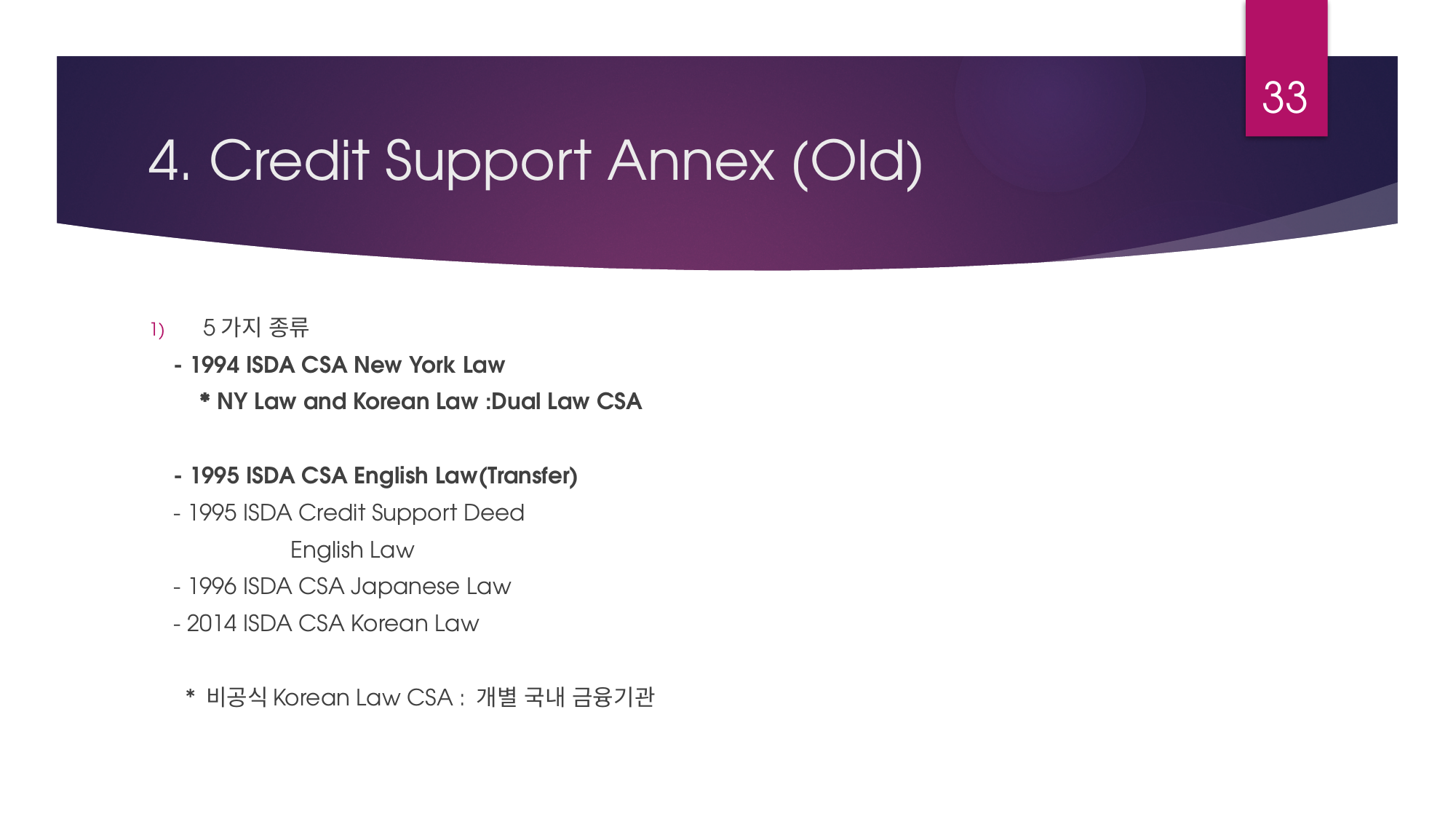

33
# 4. Credit Support Annex (Old)
5가지 종류
    - 1994 ISDA CSA New York Law
        * NY Law and Korean Law :Dual Law CSA

    - 1995 ISDA CSA English Law(Transfer)
    - 1995 ISDA Credit Support Deed
                       English Law
    - 1996 ISDA CSA Japanese Law
    - 2014 ISDA CSA Korean Law

      * 비공식Korean Law CSA : 개별 국내 금융기관